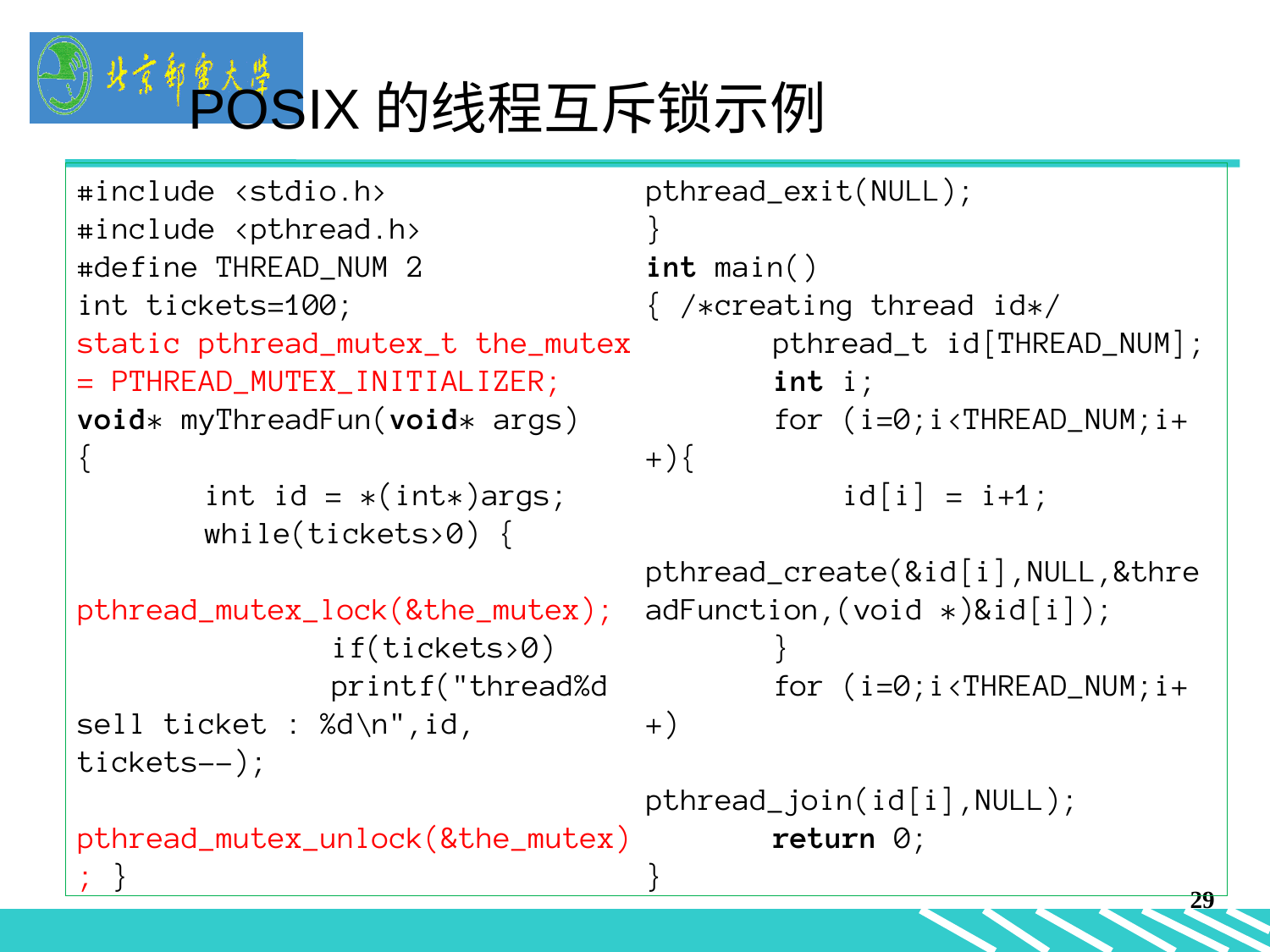

POSIX的线程互斥锁示例
#include <stdio.h>
#include <pthread.h>
#define THREAD_NUM 2
int tickets=100;
static pthread_mutex_t the_mutex = PTHREAD_MUTEX_INITIALIZER;
void* myThreadFun(void* args)
{
	int id = *(int*)args;
	while(tickets>0) {
	pthread_mutex_lock(&the_mutex);
		if(tickets>0)
		printf("thread%d sell ticket : %d\n",id, tickets--);
	pthread_mutex_unlock(&the_mutex); }
pthread_exit(NULL);
}
int main()
{ /*creating thread id*/
	pthread_t id[THREAD_NUM];
	int i;
	for (i=0;i<THREAD_NUM;i++){
	    id[i] = i+1;
	pthread_create(&id[i],NULL,&threadFunction,(void *)&id[i]);
	}
	for (i=0;i<THREAD_NUM;i++)
	     pthread_join(id[i],NULL);
	return 0;
}
29